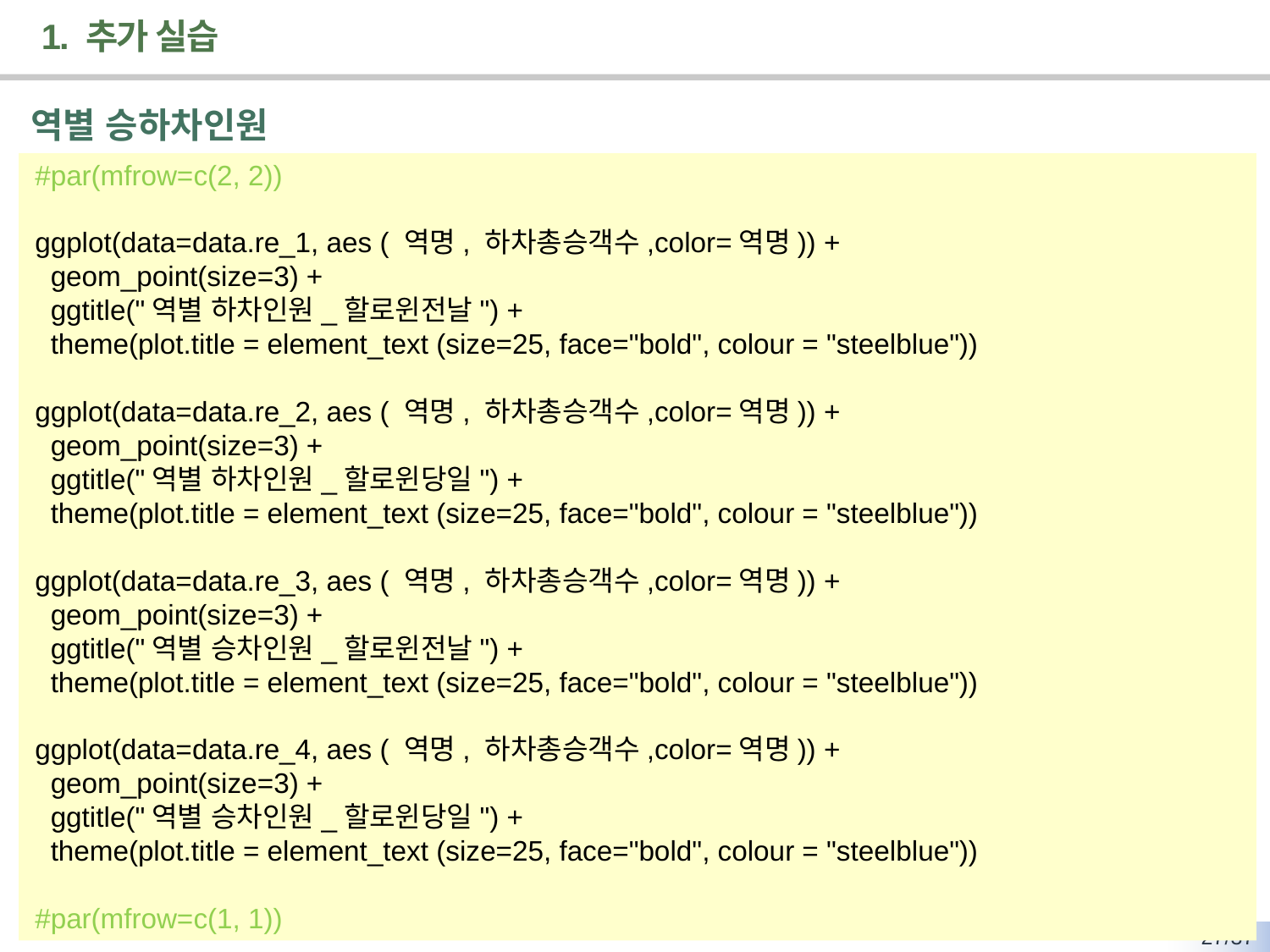

# 1. 추가 실습

역별 승하차인원
#par(mfrow=c(2, 2))

ggplot(data=data.re_1, aes ( 역명, 하차총승객수,color=역명)) +
  geom_point(size=3) +
  ggtitle("역별 하차인원_할로윈전날") +
  theme(plot.title = element_text (size=25, face="bold", colour = "steelblue"))

ggplot(data=data.re_2, aes ( 역명, 하차총승객수,color=역명)) +
  geom_point(size=3) +
  ggtitle("역별 하차인원_할로윈당일") +
  theme(plot.title = element_text (size=25, face="bold", colour = "steelblue"))

ggplot(data=data.re_3, aes ( 역명, 하차총승객수,color=역명)) +
  geom_point(size=3) +
  ggtitle("역별 승차인원_할로윈전날") +
  theme(plot.title = element_text (size=25, face="bold", colour = "steelblue"))

ggplot(data=data.re_4, aes ( 역명, 하차총승객수,color=역명)) +
  geom_point(size=3) +
  ggtitle("역별 승차인원_할로윈당일") +
  theme(plot.title = element_text (size=25, face="bold", colour = "steelblue"))

#par(mfrow=c(1, 1))